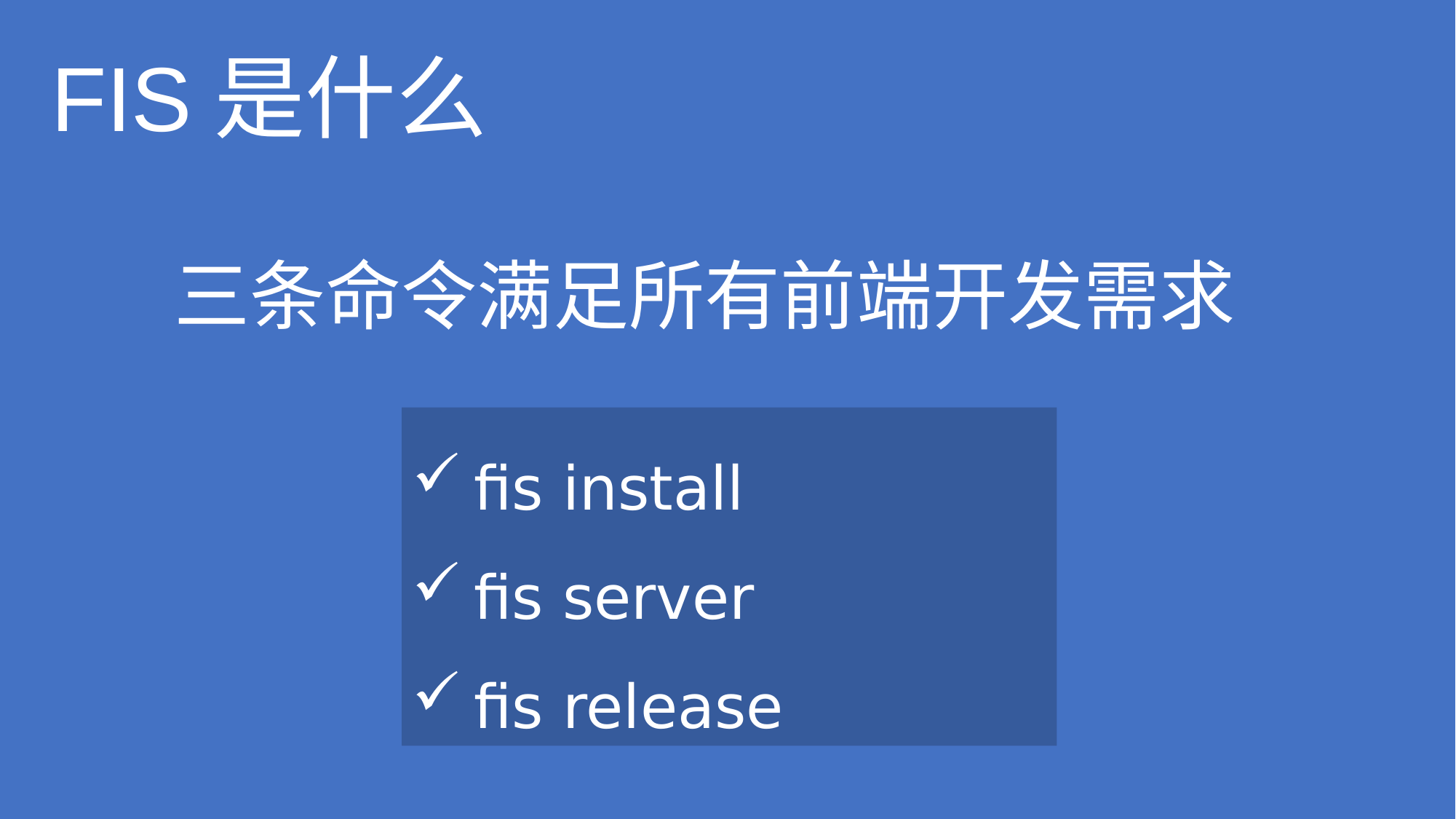

# FIS是什么

三条命令满足所有前端开发需求
fis install
fis server
fis release